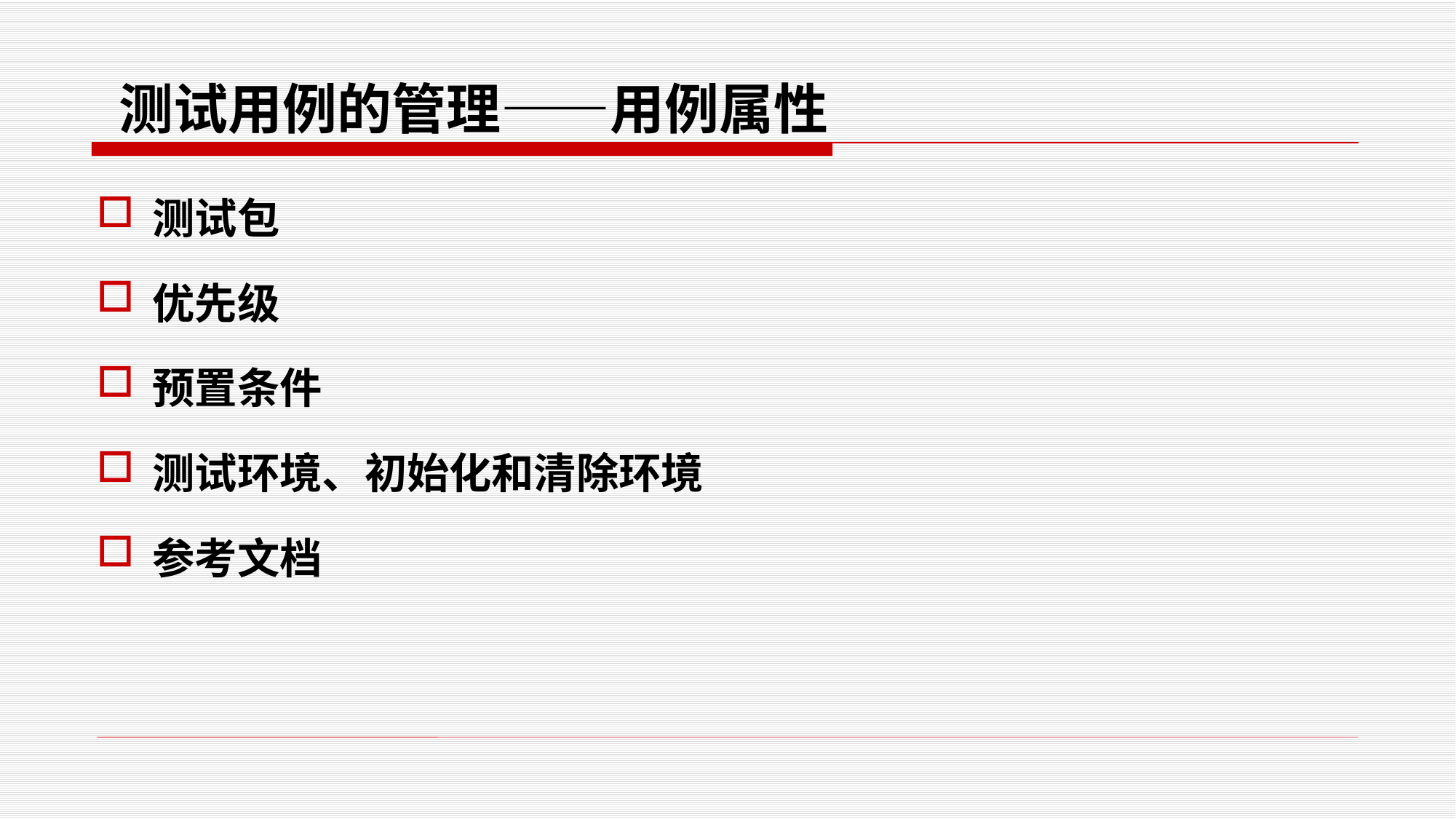

# 测试用例的管理——用例属性
测试包
优先级
预置条件
测试环境、初始化和清除环境
参考文档